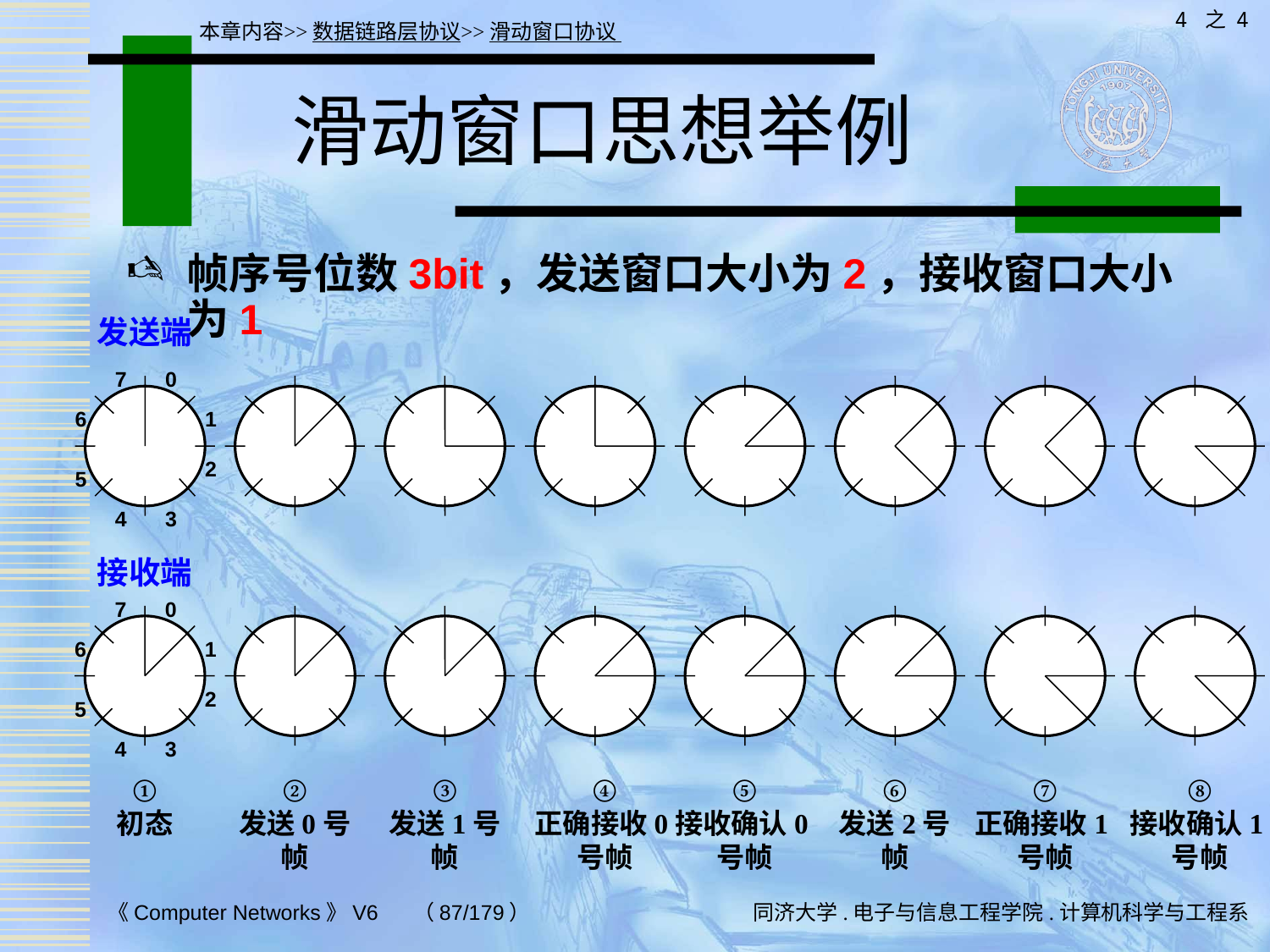

4 之 4
本章内容>>数据链路层协议>>滑动窗口协议
# 滑动窗口思想举例
帧序号位数3bit，发送窗口大小为2，接收窗口大小为1
发送端
7
0

②
发送0号帧

③
发送1号帧

④
正确接收0号帧

⑤
接收确认0号帧

⑥
发送2号帧

⑦
正确接收1号帧

⑧
接收确认1号帧

6
1

2
5

4
3
接收端
7
0

6
1

2
5

4
3
①
初态